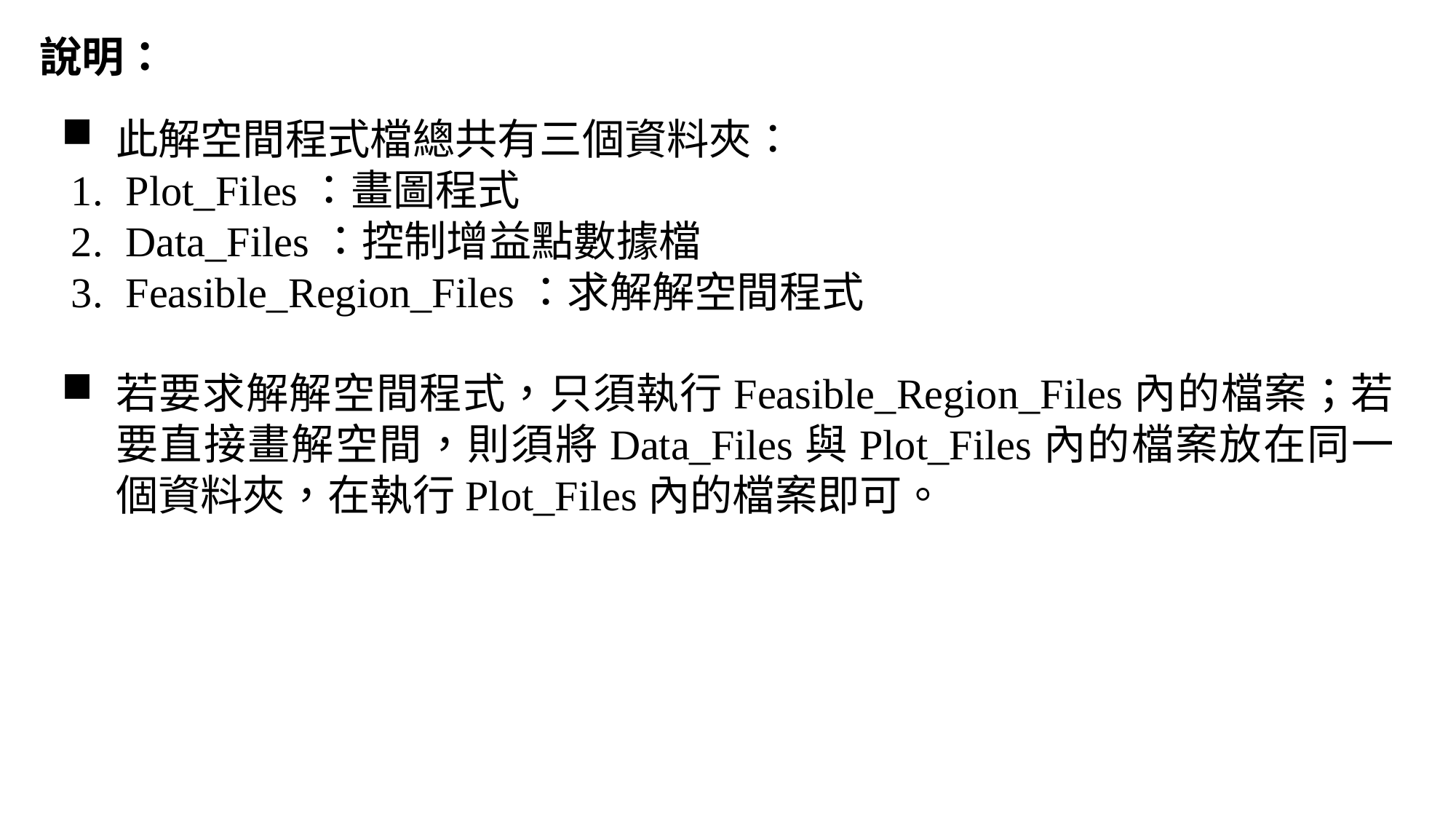

說明：
此解空間程式檔總共有三個資料夾：
Plot_Files：畫圖程式
Data_Files：控制增益點數據檔
Feasible_Region_Files：求解解空間程式

若要求解解空間程式，只須執行Feasible_Region_Files內的檔案；若要直接畫解空間，則須將Data_Files與Plot_Files內的檔案放在同一個資料夾，在執行Plot_Files內的檔案即可。